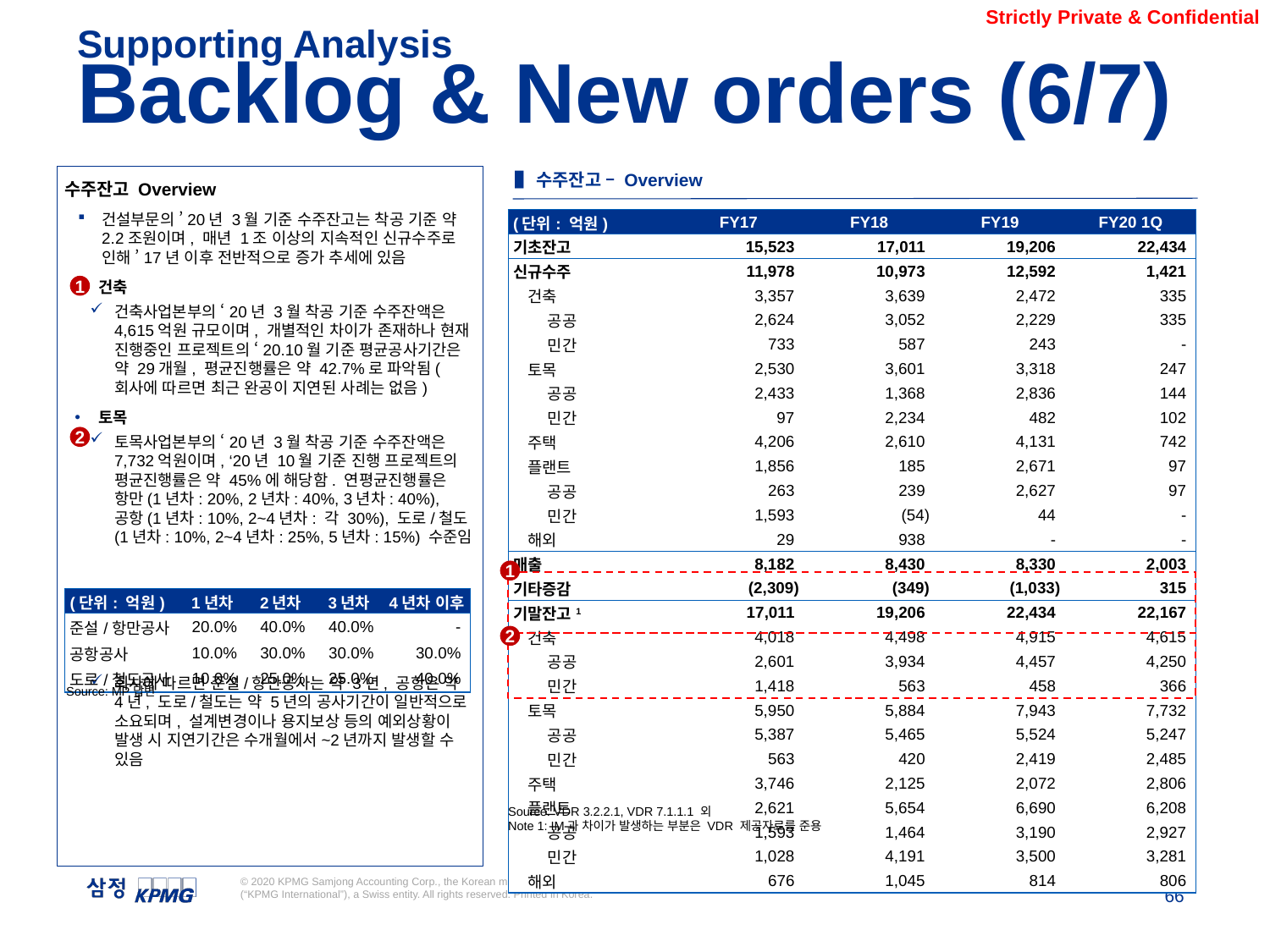

Supporting Analysis
Backlog & New orders (6/7)
▌수주잔고 – Overview

수주잔고 Overview
건설부문의 ’20년 3월 기준 수주잔고는 착공 기준 약 2.2조원이며, 매년 1조 이상의 지속적인 신규수주로 인해 ’17년 이후 전반적으로 증가 추세에 있음
건축
건축사업본부의 ‘20년 3월 착공 기준 수주잔액은 4,615억원 규모이며, 개별적인 차이가 존재하나 현재 진행중인 프로젝트의 ‘20.10월 기준 평균공사기간은 약 29개월, 평균진행률은 약 42.7%로 파악됨(회사에 따르면 최근 완공이 지연된 사례는 없음)
토목
토목사업본부의 ‘20년 3월 착공 기준 수주잔액은 7,732억원이며, ‘20년 10월 기준 진행 프로젝트의 평균진행률은 약 45%에 해당함. 연평균진행률은 항만(1년차: 20%, 2년차: 40%, 3년차: 40%), 공항(1년차: 10%, 2~4년차: 각 30%), 도로/철도(1년차: 10%, 2~4년차: 25%, 5년차: 15%) 수준임

회사에 따르면 준설/항만공사는 약 3년, 공항은 약 4년, 도로/철도는 약 5년의 공사기간이 일반적으로 소요되며, 설계변경이나 용지보상 등의 예외상황이 발생 시 지연기간은 수개월에서~2년까지 발생할 수 있음
| (단위: 억원) | FY17 | FY18 | FY19 | FY20 1Q |
| --- | --- | --- | --- | --- |
| 기초잔고 | 15,523 | 17,011 | 19,206 | 22,434 |
| 신규수주 | 11,978 | 10,973 | 12,592 | 1,421 |
| 건축 | 3,357 | 3,639 | 2,472 | 335 |
| 공공 | 2,624 | 3,052 | 2,229 | 335 |
| 민간 | 733 | 587 | 243 | - |
| 토목 | 2,530 | 3,601 | 3,318 | 247 |
| 공공 | 2,433 | 1,368 | 2,836 | 144 |
| 민간 | 97 | 2,234 | 482 | 102 |
| 주택 | 4,206 | 2,610 | 4,131 | 742 |
| 플랜트 | 1,856 | 185 | 2,671 | 97 |
| 공공 | 263 | 239 | 2,627 | 97 |
| 민간 | 1,593 | (54) | 44 | - |
| 해외 | 29 | 938 | - | - |
| 매출 | 8,182 | 8,430 | 8,330 | 2,003 |
| 기타증감 | (2,309) | (349) | (1,033) | 315 |
| 기말잔고1 | 17,011 | 19,206 | 22,434 | 22,167 |
| 건축 | 4,018 | 4,498 | 4,915 | 4,615 |
| 공공 | 2,601 | 3,934 | 4,457 | 4,250 |
| 민간 | 1,418 | 563 | 458 | 366 |
| 토목 | 5,950 | 5,884 | 7,943 | 7,732 |
| 공공 | 5,387 | 5,465 | 5,524 | 5,247 |
| 민간 | 563 | 420 | 2,419 | 2,485 |
| 주택 | 3,746 | 2,125 | 2,072 | 2,806 |
| 플랜트 | 2,621 | 5,654 | 6,690 | 6,208 |
| 공공 | 1,593 | 1,464 | 3,190 | 2,927 |
| 민간 | 1,028 | 4,191 | 3,500 | 3,281 |
| 해외 | 676 | 1,045 | 814 | 806 |
1
2
1

| (단위: 억원) | 1년차 | 2년차 | 3년차 | 4년차 이후 |
| --- | --- | --- | --- | --- |
| 준설/항만공사 | 20.0% | 40.0% | 40.0% | - |
| 공항공사 | 10.0% | 30.0% | 30.0% | 30.0% |
| 도로/철도공사 | 10.0% | 25.0% | 25.0% | 40.0% |
2

Source: MP답변
Source: VDR 3.2.2.1, VDR 7.1.1.1 외
Note 1: IM과 차이가 발생하는 부분은 VDR 제공자료를 준용